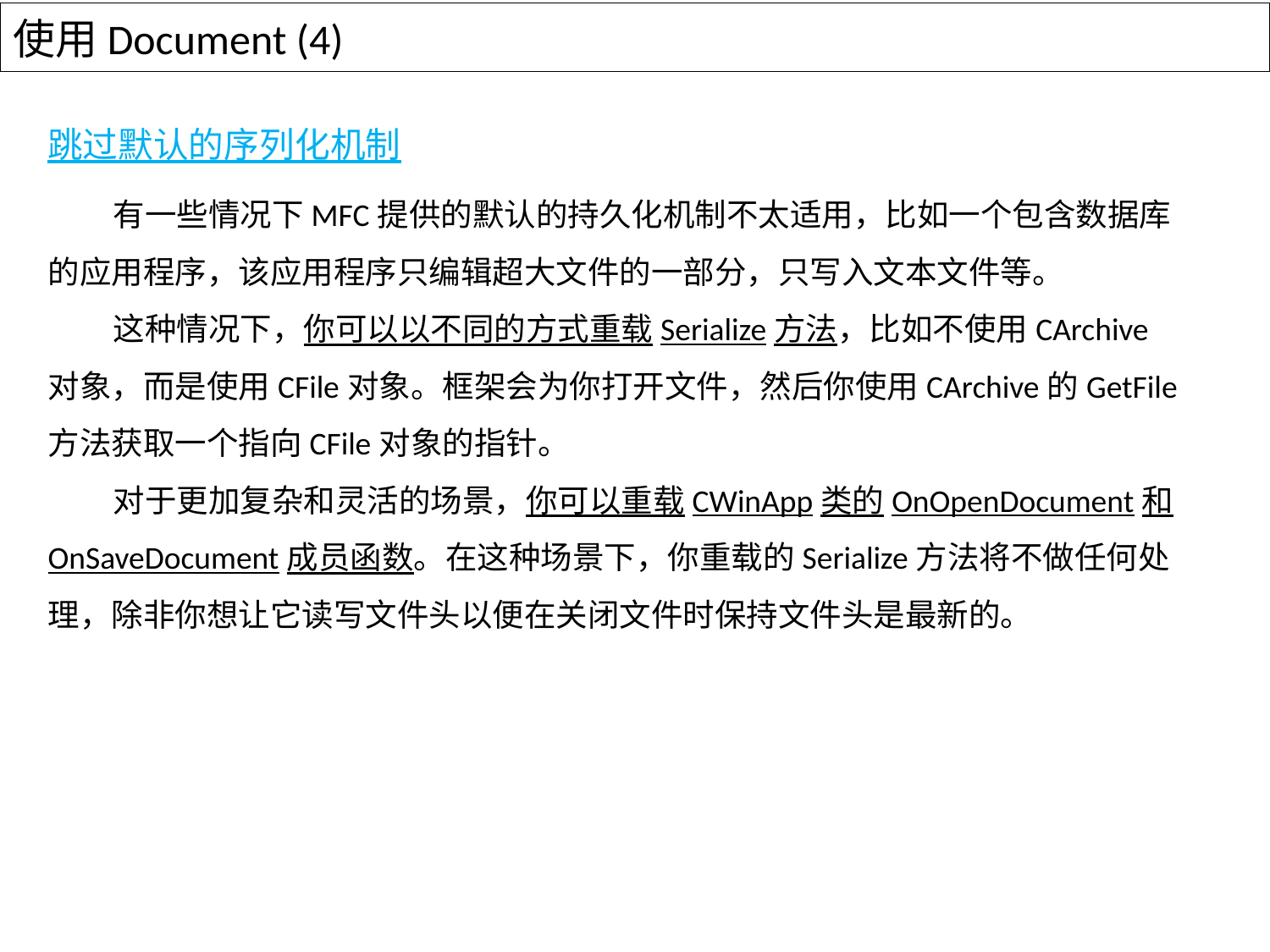

# 使用Document (4)
跳过默认的序列化机制
        有一些情况下MFC提供的默认的持久化机制不太适用，比如一个包含数据库的应用程序，该应用程序只编辑超大文件的一部分，只写入文本文件等。
        这种情况下，你可以以不同的方式重载Serialize方法，比如不使用CArchive对象，而是使用CFile对象。框架会为你打开文件，然后你使用CArchive的GetFile方法获取一个指向CFile对象的指针。
        对于更加复杂和灵活的场景，你可以重载CWinApp类的OnOpenDocument和OnSaveDocument成员函数。在这种场景下，你重载的Serialize方法将不做任何处理，除非你想让它读写文件头以便在关闭文件时保持文件头是最新的。